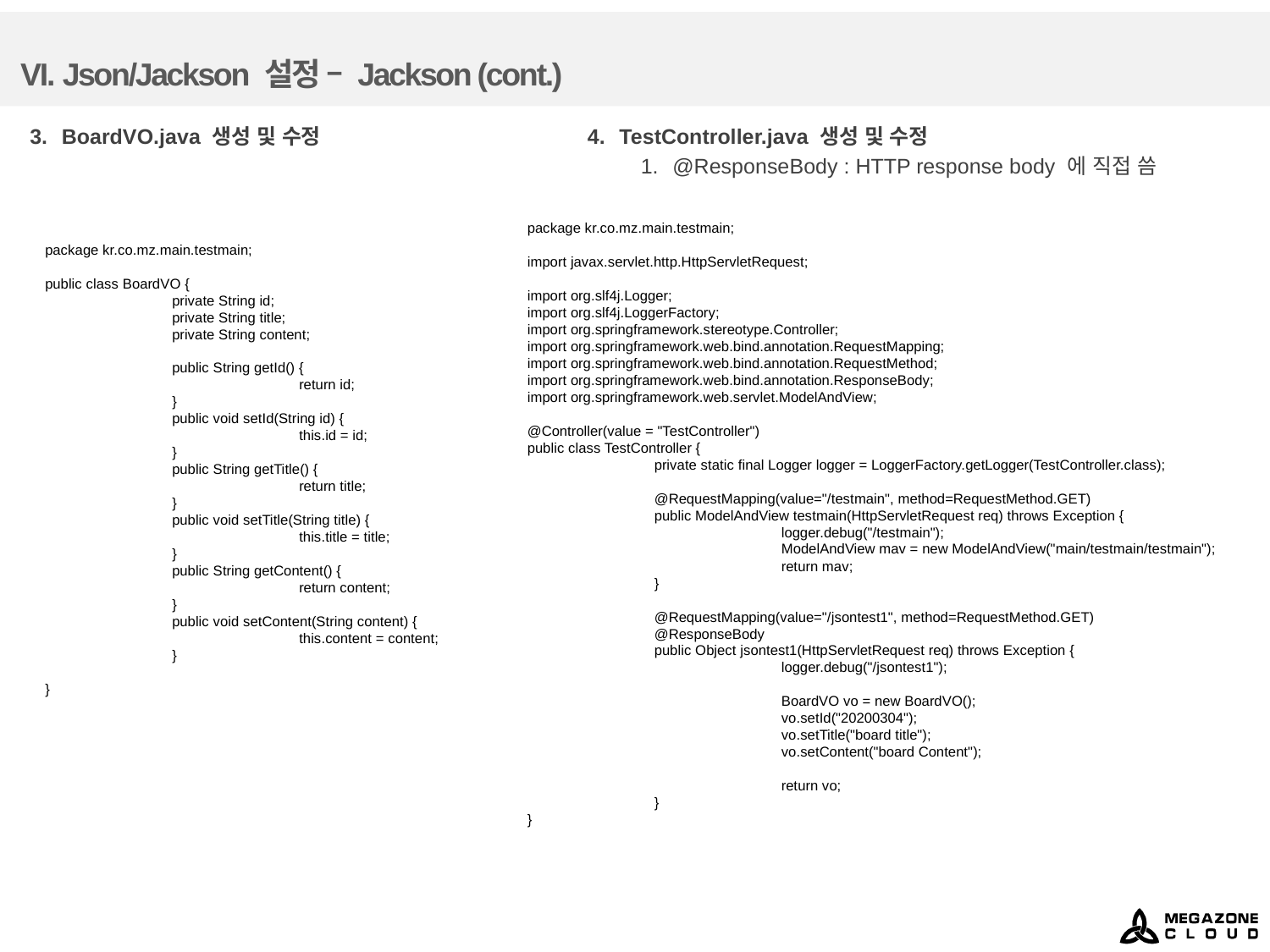

# VI. Json/Jackson 설정 – Jackson (cont.)
BoardVO.java 생성 및 수정

TestController.java 생성 및 수정
@ResponseBody : HTTP response body 에 직접 씀
package kr.co.mz.main.testmain;

import javax.servlet.http.HttpServletRequest;

import org.slf4j.Logger;
import org.slf4j.LoggerFactory;
import org.springframework.stereotype.Controller;
import org.springframework.web.bind.annotation.RequestMapping;
import org.springframework.web.bind.annotation.RequestMethod;
import org.springframework.web.bind.annotation.ResponseBody;
import org.springframework.web.servlet.ModelAndView;

@Controller(value = "TestController")
public class TestController {
	private static final Logger logger = LoggerFactory.getLogger(TestController.class);

	@RequestMapping(value="/testmain", method=RequestMethod.GET)
	public ModelAndView testmain(HttpServletRequest req) throws Exception {
		logger.debug("/testmain");
		ModelAndView mav = new ModelAndView("main/testmain/testmain");
		return mav;
	}

	@RequestMapping(value="/jsontest1", method=RequestMethod.GET)
	@ResponseBody
	public Object jsontest1(HttpServletRequest req) throws Exception {
		logger.debug("/jsontest1");

		BoardVO vo = new BoardVO();
		vo.setId("20200304");
		vo.setTitle("board title");
		vo.setContent("board Content");

		return vo;
	}
}

package kr.co.mz.main.testmain;

public class BoardVO {
	private String id;
	private String title;
	private String content;

	public String getId() {
		return id;
	}
	public void setId(String id) {
		this.id = id;
	}
	public String getTitle() {
		return title;
	}
	public void setTitle(String title) {
		this.title = title;
	}
	public String getContent() {
		return content;
	}
	public void setContent(String content) {
		this.content = content;
	}

}